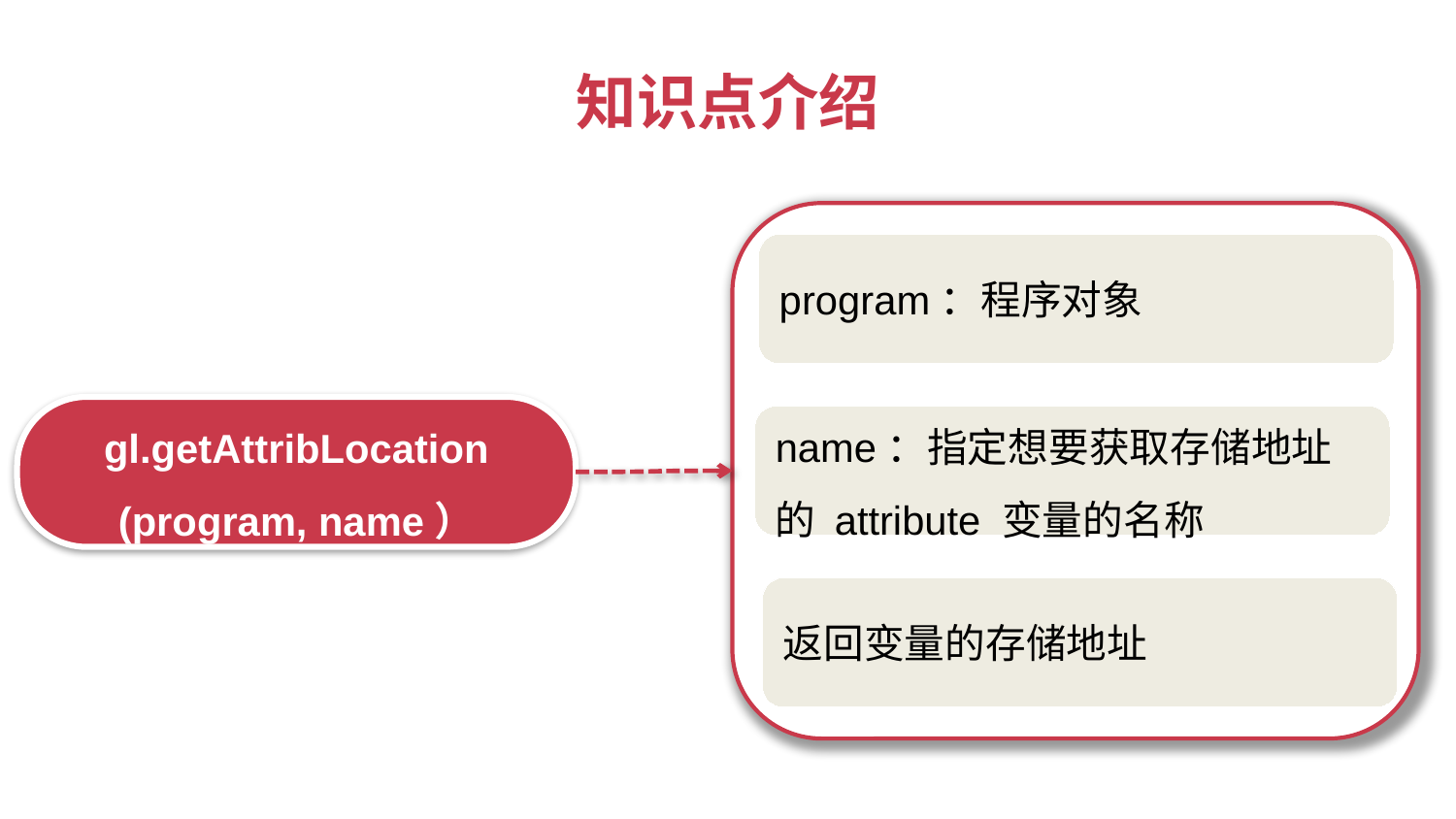

知识点介绍

program：程序对象
gl.getAttribLocation
(program, name）
name：指定想要获取存储地址的 attribute 变量的名称
返回变量的存储地址